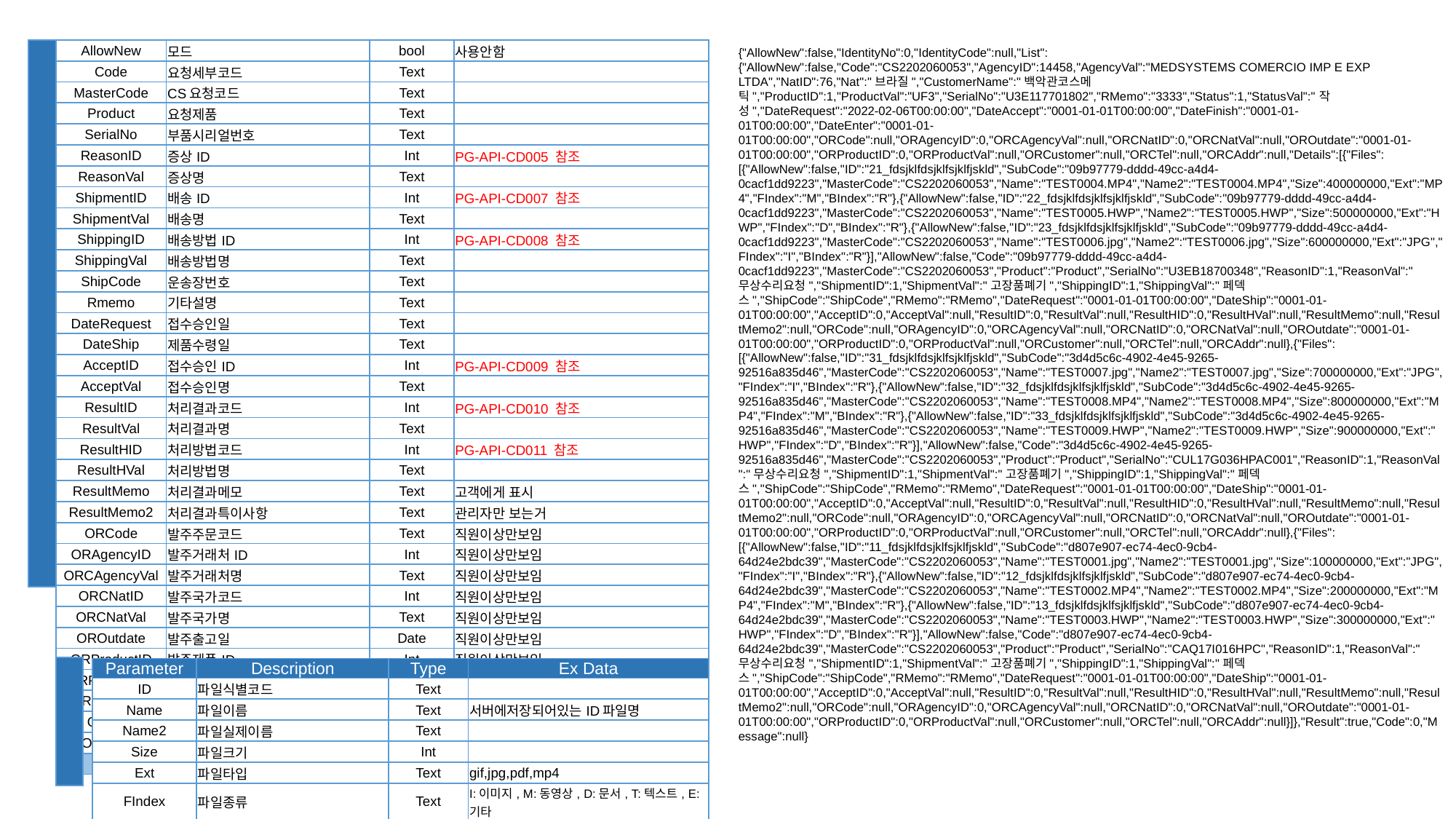

|  |
| --- |
| AllowNew | 모드 | bool | 사용안함 |
| --- | --- | --- | --- |
| Code | 요청세부코드 | Text |  |
| MasterCode | CS요청코드 | Text |  |
| Product | 요청제품 | Text |  |
| SerialNo | 부품시리얼번호 | Text |  |
| ReasonID | 증상ID | Int | PG-API-CD005 참조 |
| ReasonVal | 증상명 | Text |  |
| ShipmentID | 배송ID | Int | PG-API-CD007 참조 |
| ShipmentVal | 배송명 | Text |  |
| ShippingID | 배송방법ID | Int | PG-API-CD008 참조 |
| ShippingVal | 배송방법명 | Text |  |
| ShipCode | 운송장번호 | Text |  |
| Rmemo | 기타설명 | Text |  |
| DateRequest | 접수승인일 | Text |  |
| DateShip | 제품수령일 | Text |  |
| AcceptID | 접수승인ID | Int | PG-API-CD009 참조 |
| AcceptVal | 접수승인명 | Text |  |
| ResultID | 처리결과코드 | Int | PG-API-CD010 참조 |
| ResultVal | 처리결과명 | Text |  |
| ResultHID | 처리방법코드 | Int | PG-API-CD011 참조 |
| ResultHVal | 처리방법명 | Text |  |
| ResultMemo | 처리결과메모 | Text | 고객에게 표시 |
| ResultMemo2 | 처리결과특이사항 | Text | 관리자만 보는거 |
| ORCode | 발주주문코드 | Text | 직원이상만보임 |
| ORAgencyID | 발주거래처ID | Int | 직원이상만보임 |
| ORCAgencyVal | 발주거래처명 | Text | 직원이상만보임 |
| ORCNatID | 발주국가코드 | Int | 직원이상만보임 |
| ORCNatVal | 발주국가명 | Text | 직원이상만보임 |
| OROutdate | 발주출고일 | Date | 직원이상만보임 |
| ORProductID | 발주제품ID | Int | 직원이상만보임 |
| ORProductVal | 발주제품명 | Text | 직원이상만보임 |
| ORCustomer | 발주고객사 | Text | 직원이상만보임 |
| ORCTel | 발주고객사전화번호 | Text | 직원이상만보임 |
| ORCAddr | 발주고객사주소 | Text | 직원이상만보임 |
| Files | 파일목록 | Array |  |
{"AllowNew":false,"IdentityNo":0,"IdentityCode":null,"List":{"AllowNew":false,"Code":"CS2202060053","AgencyID":14458,"AgencyVal":"MEDSYSTEMS COMERCIO IMP E EXP LTDA","NatID":76,"Nat":"브라질","CustomerName":"백악관코스메틱","ProductID":1,"ProductVal":"UF3","SerialNo":"U3E117701802","RMemo":"3333","Status":1,"StatusVal":"작성","DateRequest":"2022-02-06T00:00:00","DateAccept":"0001-01-01T00:00:00","DateFinish":"0001-01-01T00:00:00","DateEnter":"0001-01-01T00:00:00","ORCode":null,"ORAgencyID":0,"ORCAgencyVal":null,"ORCNatID":0,"ORCNatVal":null,"OROutdate":"0001-01-01T00:00:00","ORProductID":0,"ORProductVal":null,"ORCustomer":null,"ORCTel":null,"ORCAddr":null,"Details":[{"Files":[{"AllowNew":false,"ID":"21_fdsjklfdsjklfsjklfjskld","SubCode":"09b97779-dddd-49cc-a4d4-0cacf1dd9223","MasterCode":"CS2202060053","Name":"TEST0004.MP4","Name2":"TEST0004.MP4","Size":400000000,"Ext":"MP4","FIndex":"M","BIndex":"R"},{"AllowNew":false,"ID":"22_fdsjklfdsjklfsjklfjskld","SubCode":"09b97779-dddd-49cc-a4d4-0cacf1dd9223","MasterCode":"CS2202060053","Name":"TEST0005.HWP","Name2":"TEST0005.HWP","Size":500000000,"Ext":"HWP","FIndex":"D","BIndex":"R"},{"AllowNew":false,"ID":"23_fdsjklfdsjklfsjklfjskld","SubCode":"09b97779-dddd-49cc-a4d4-0cacf1dd9223","MasterCode":"CS2202060053","Name":"TEST0006.jpg","Name2":"TEST0006.jpg","Size":600000000,"Ext":"JPG","FIndex":"I","BIndex":"R"}],"AllowNew":false,"Code":"09b97779-dddd-49cc-a4d4-0cacf1dd9223","MasterCode":"CS2202060053","Product":"Product","SerialNo":"U3EB18700348","ReasonID":1,"ReasonVal":"무상수리요청","ShipmentID":1,"ShipmentVal":"고장품폐기","ShippingID":1,"ShippingVal":"페덱스","ShipCode":"ShipCode","RMemo":"RMemo","DateRequest":"0001-01-01T00:00:00","DateShip":"0001-01-01T00:00:00","AcceptID":0,"AcceptVal":null,"ResultID":0,"ResultVal":null,"ResultHID":0,"ResultHVal":null,"ResultMemo":null,"ResultMemo2":null,"ORCode":null,"ORAgencyID":0,"ORCAgencyVal":null,"ORCNatID":0,"ORCNatVal":null,"OROutdate":"0001-01-01T00:00:00","ORProductID":0,"ORProductVal":null,"ORCustomer":null,"ORCTel":null,"ORCAddr":null},{"Files":[{"AllowNew":false,"ID":"31_fdsjklfdsjklfsjklfjskld","SubCode":"3d4d5c6c-4902-4e45-9265-92516a835d46","MasterCode":"CS2202060053","Name":"TEST0007.jpg","Name2":"TEST0007.jpg","Size":700000000,"Ext":"JPG","FIndex":"I","BIndex":"R"},{"AllowNew":false,"ID":"32_fdsjklfdsjklfsjklfjskld","SubCode":"3d4d5c6c-4902-4e45-9265-92516a835d46","MasterCode":"CS2202060053","Name":"TEST0008.MP4","Name2":"TEST0008.MP4","Size":800000000,"Ext":"MP4","FIndex":"M","BIndex":"R"},{"AllowNew":false,"ID":"33_fdsjklfdsjklfsjklfjskld","SubCode":"3d4d5c6c-4902-4e45-9265-92516a835d46","MasterCode":"CS2202060053","Name":"TEST0009.HWP","Name2":"TEST0009.HWP","Size":900000000,"Ext":"HWP","FIndex":"D","BIndex":"R"}],"AllowNew":false,"Code":"3d4d5c6c-4902-4e45-9265-92516a835d46","MasterCode":"CS2202060053","Product":"Product","SerialNo":"CUL17G036HPAC001","ReasonID":1,"ReasonVal":"무상수리요청","ShipmentID":1,"ShipmentVal":"고장품폐기","ShippingID":1,"ShippingVal":"페덱스","ShipCode":"ShipCode","RMemo":"RMemo","DateRequest":"0001-01-01T00:00:00","DateShip":"0001-01-01T00:00:00","AcceptID":0,"AcceptVal":null,"ResultID":0,"ResultVal":null,"ResultHID":0,"ResultHVal":null,"ResultMemo":null,"ResultMemo2":null,"ORCode":null,"ORAgencyID":0,"ORCAgencyVal":null,"ORCNatID":0,"ORCNatVal":null,"OROutdate":"0001-01-01T00:00:00","ORProductID":0,"ORProductVal":null,"ORCustomer":null,"ORCTel":null,"ORCAddr":null},{"Files":[{"AllowNew":false,"ID":"11_fdsjklfdsjklfsjklfjskld","SubCode":"d807e907-ec74-4ec0-9cb4-64d24e2bdc39","MasterCode":"CS2202060053","Name":"TEST0001.jpg","Name2":"TEST0001.jpg","Size":100000000,"Ext":"JPG","FIndex":"I","BIndex":"R"},{"AllowNew":false,"ID":"12_fdsjklfdsjklfsjklfjskld","SubCode":"d807e907-ec74-4ec0-9cb4-64d24e2bdc39","MasterCode":"CS2202060053","Name":"TEST0002.MP4","Name2":"TEST0002.MP4","Size":200000000,"Ext":"MP4","FIndex":"M","BIndex":"R"},{"AllowNew":false,"ID":"13_fdsjklfdsjklfsjklfjskld","SubCode":"d807e907-ec74-4ec0-9cb4-64d24e2bdc39","MasterCode":"CS2202060053","Name":"TEST0003.HWP","Name2":"TEST0003.HWP","Size":300000000,"Ext":"HWP","FIndex":"D","BIndex":"R"}],"AllowNew":false,"Code":"d807e907-ec74-4ec0-9cb4-64d24e2bdc39","MasterCode":"CS2202060053","Product":"Product","SerialNo":"CAQ17I016HPC","ReasonID":1,"ReasonVal":"무상수리요청","ShipmentID":1,"ShipmentVal":"고장품폐기","ShippingID":1,"ShippingVal":"페덱스","ShipCode":"ShipCode","RMemo":"RMemo","DateRequest":"0001-01-01T00:00:00","DateShip":"0001-01-01T00:00:00","AcceptID":0,"AcceptVal":null,"ResultID":0,"ResultVal":null,"ResultHID":0,"ResultHVal":null,"ResultMemo":null,"ResultMemo2":null,"ORCode":null,"ORAgencyID":0,"ORCAgencyVal":null,"ORCNatID":0,"ORCNatVal":null,"OROutdate":"0001-01-01T00:00:00","ORProductID":0,"ORProductVal":null,"ORCustomer":null,"ORCTel":null,"ORCAddr":null}]},"Result":true,"Code":0,"Message":null}
|  |
| --- |
| Parameter | Description | Type | Ex Data |
| --- | --- | --- | --- |
| ID | 파일식별코드 | Text |  |
| Name | 파일이름 | Text | 서버에저장되어있는ID파일명 |
| Name2 | 파일실제이름 | Text |  |
| Size | 파일크기 | Int |  |
| Ext | 파일타입 | Text | gif,jpg,pdf,mp4 |
| FIndex | 파일종류 | Text | I:이미지, M:동영상, D:문서, T:텍스트, E:기타 |
| BIndex | 업무구분 | Text | R:발주요청, F:발주종료 |